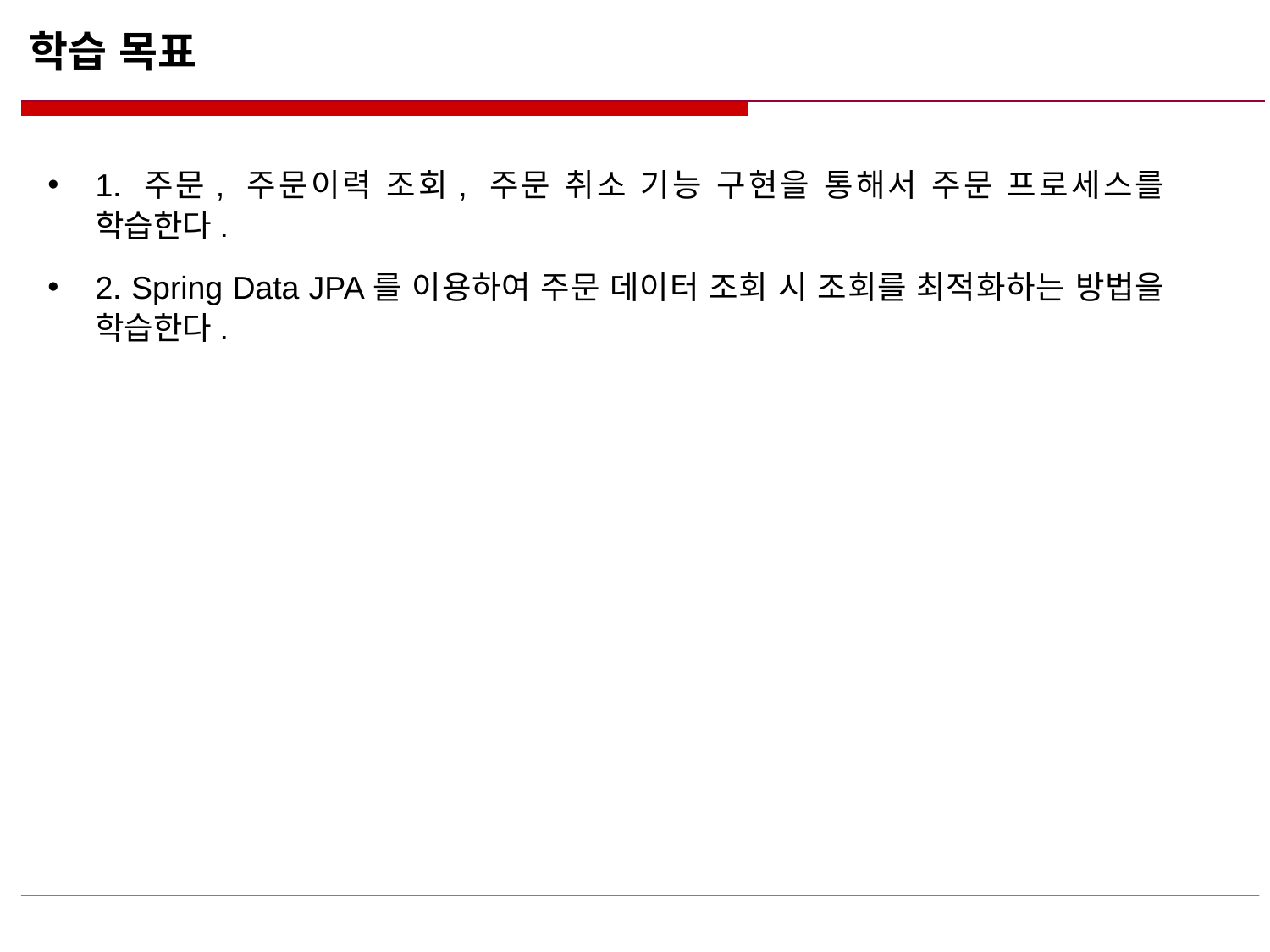

# 학습 목표
1. 주문, 주문이력 조회, 주문 취소 기능 구현을 통해서 주문 프로세스를 학습한다.
2. Spring Data JPA를 이용하여 주문 데이터 조회 시 조회를 최적화하는 방법을 학습한다.